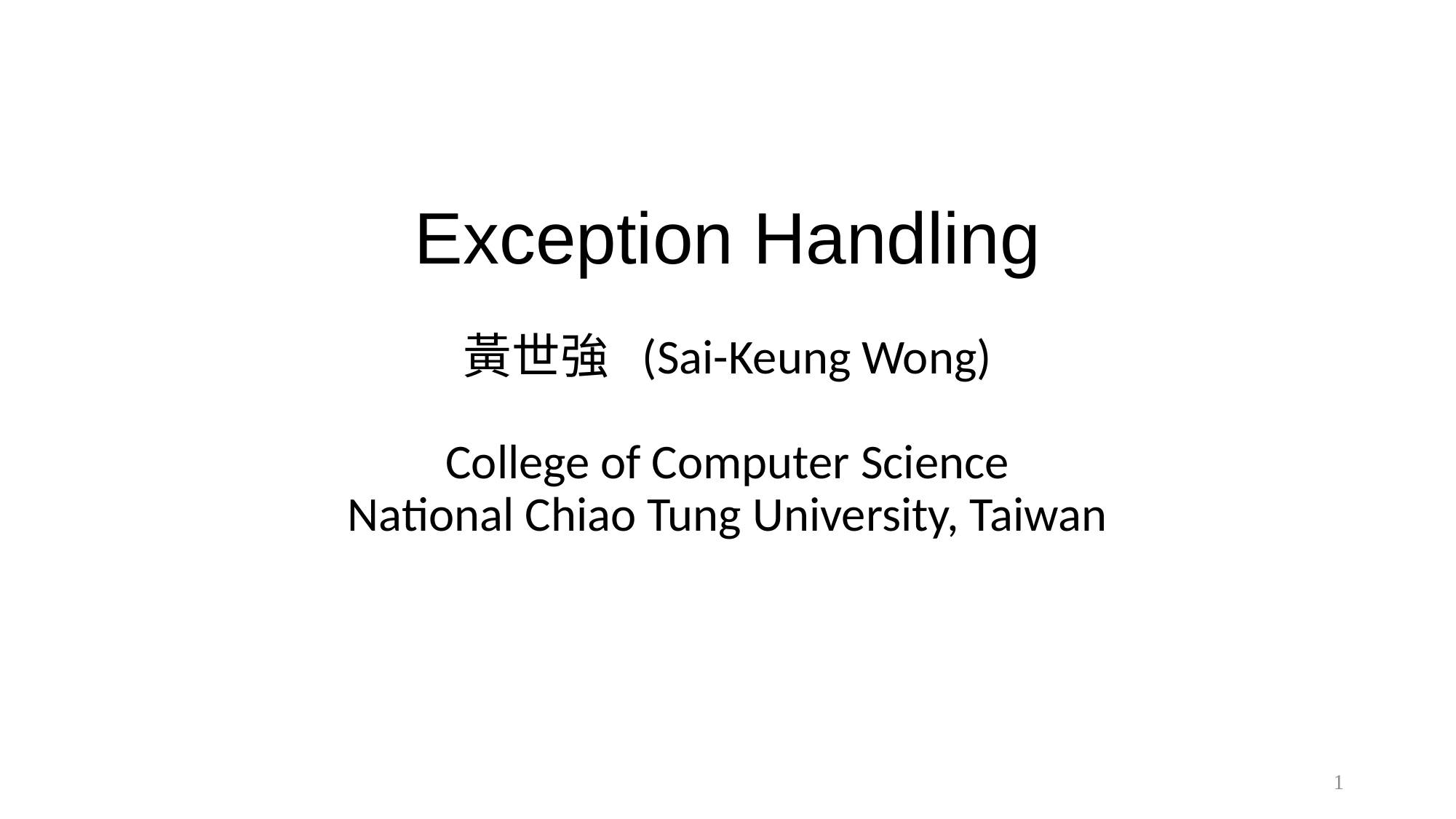

# Exception Handling 黃世強  (Sai-Keung Wong) College of Computer Science National Chiao Tung University, Taiwan
1